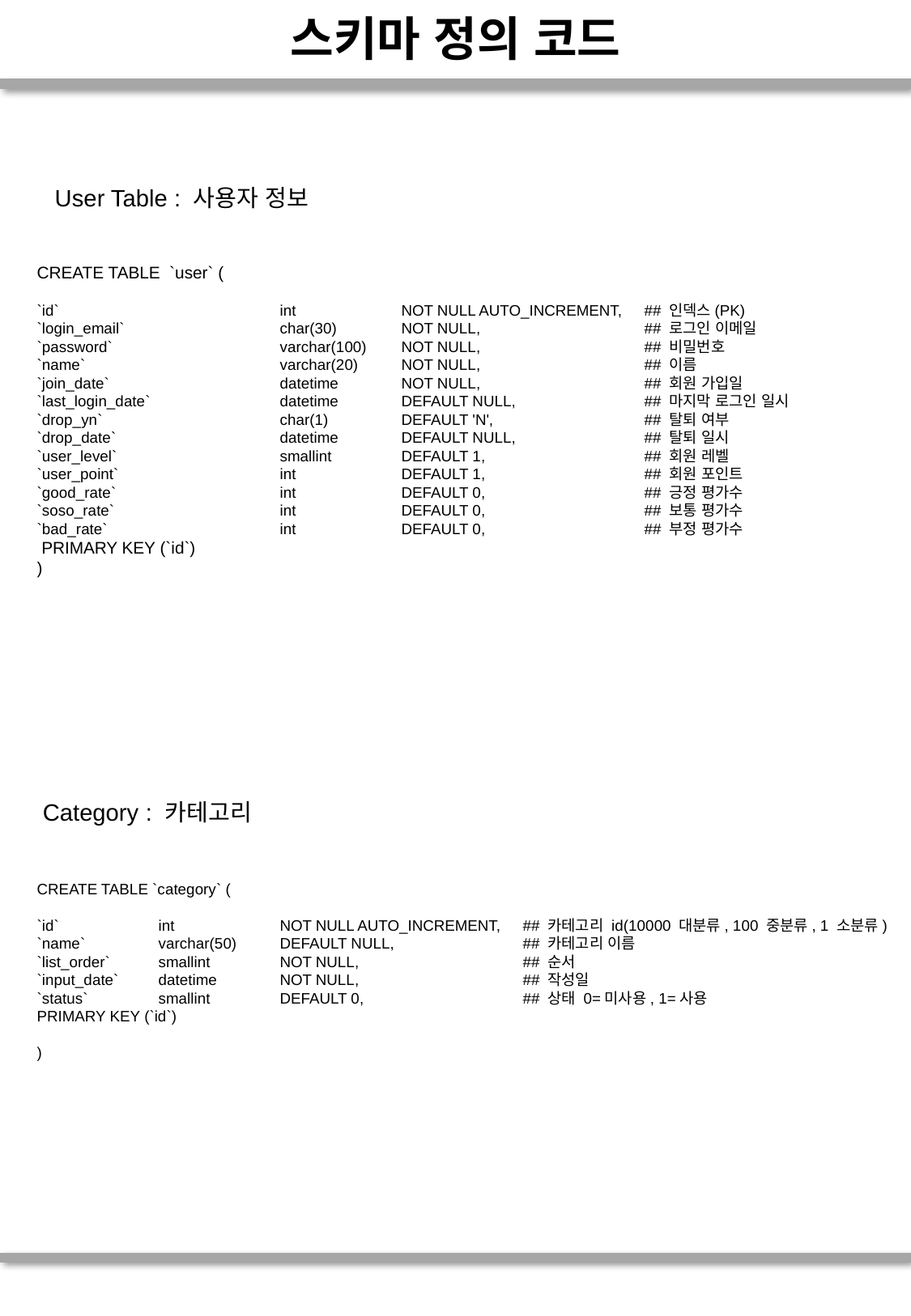

스키마 정의 코드
User Table : 사용자 정보
CREATE TABLE  `user` (
`id` 		int 	NOT NULL AUTO_INCREMENT, 	## 인덱스(PK)
`login_email` 		char(30) 	NOT NULL, 		## 로그인 이메일
`password` 		varchar(100)	NOT NULL, 		## 비밀번호
`name`		varchar(20) 	NOT NULL,		## 이름
`join_date` 		datetime 	NOT NULL, 		## 회원 가입일
`last_login_date` 		datetime 	DEFAULT NULL,	 	## 마지막 로그인 일시
`drop_yn` 		char(1) 	DEFAULT 'N',		## 탈퇴 여부
`drop_date` 		datetime 	DEFAULT NULL, 		## 탈퇴 일시
`user_level` 		smallint	DEFAULT 1, 		## 회원 레벨
`user_point` 		int	DEFAULT 1, 		## 회원 포인트
`good_rate`		int	DEFAULT 0,		## 긍정 평가수
`soso_rate`		int	DEFAULT 0,		## 보통 평가수
`bad_rate`		int	DEFAULT 0, 		## 부정 평가수
 PRIMARY KEY (`id`)
)
Category : 카테고리
CREATE TABLE `category` (
`id` 	int 	NOT NULL AUTO_INCREMENT, 	## 카테고리 id(10000 대분류, 100 중분류, 1 소분류)
`name` 	varchar(50) 	DEFAULT NULL, 		## 카테고리 이름
`list_order` 	smallint	NOT NULL, 		## 순서
`input_date` 	datetime 	NOT NULL, 		## 작성일
`status` 	smallint 	DEFAULT 0, 		## 상태 0=미사용, 1=사용
PRIMARY KEY (`id`)

)